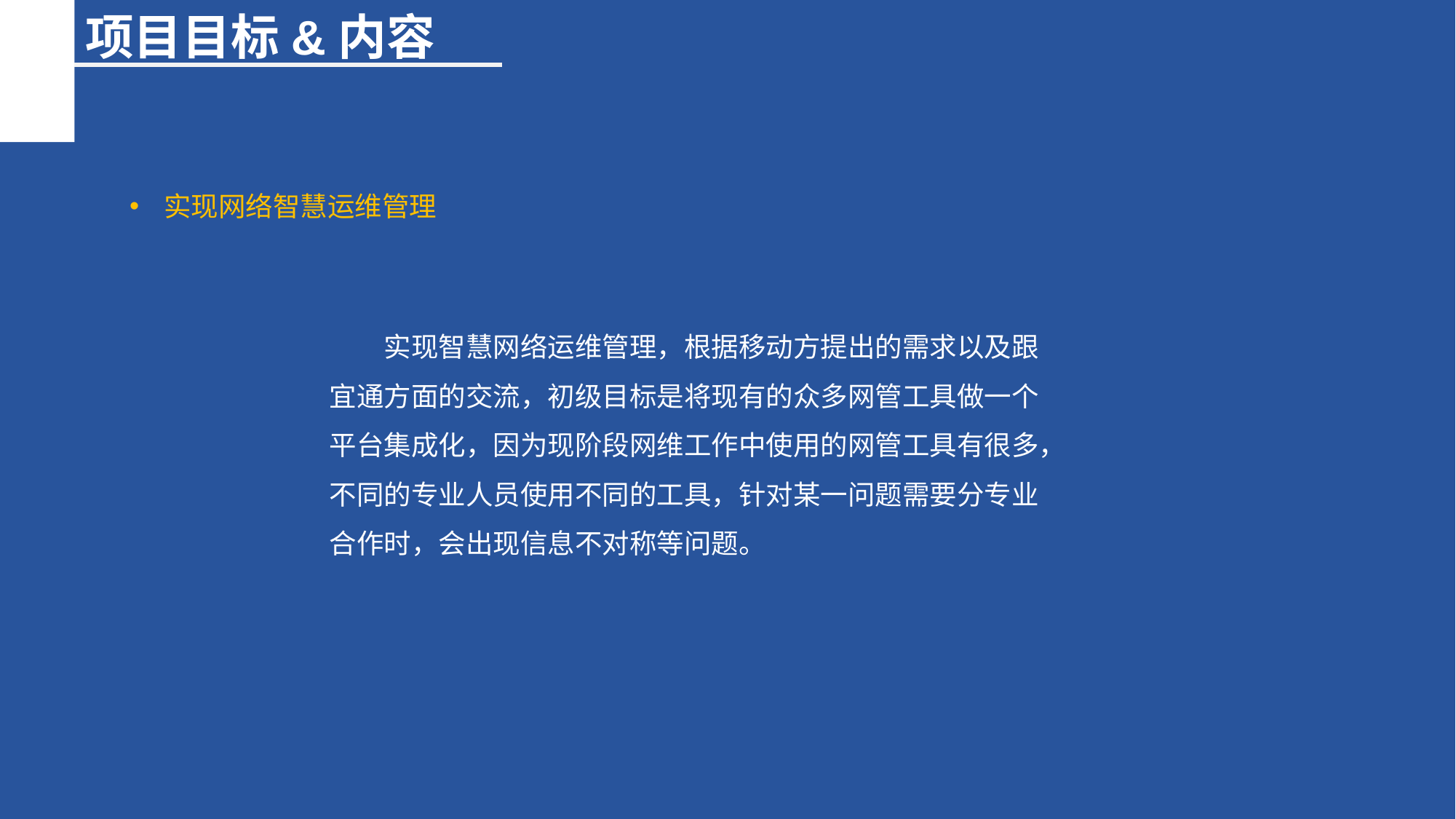

项目目标&内容
实现网络智慧运维管理
实现智慧网络运维管理，根据移动方提出的需求以及跟宜通方面的交流，初级目标是将现有的众多网管工具做一个平台集成化，因为现阶段网维工作中使用的网管工具有很多，不同的专业人员使用不同的工具，针对某一问题需要分专业合作时，会出现信息不对称等问题。